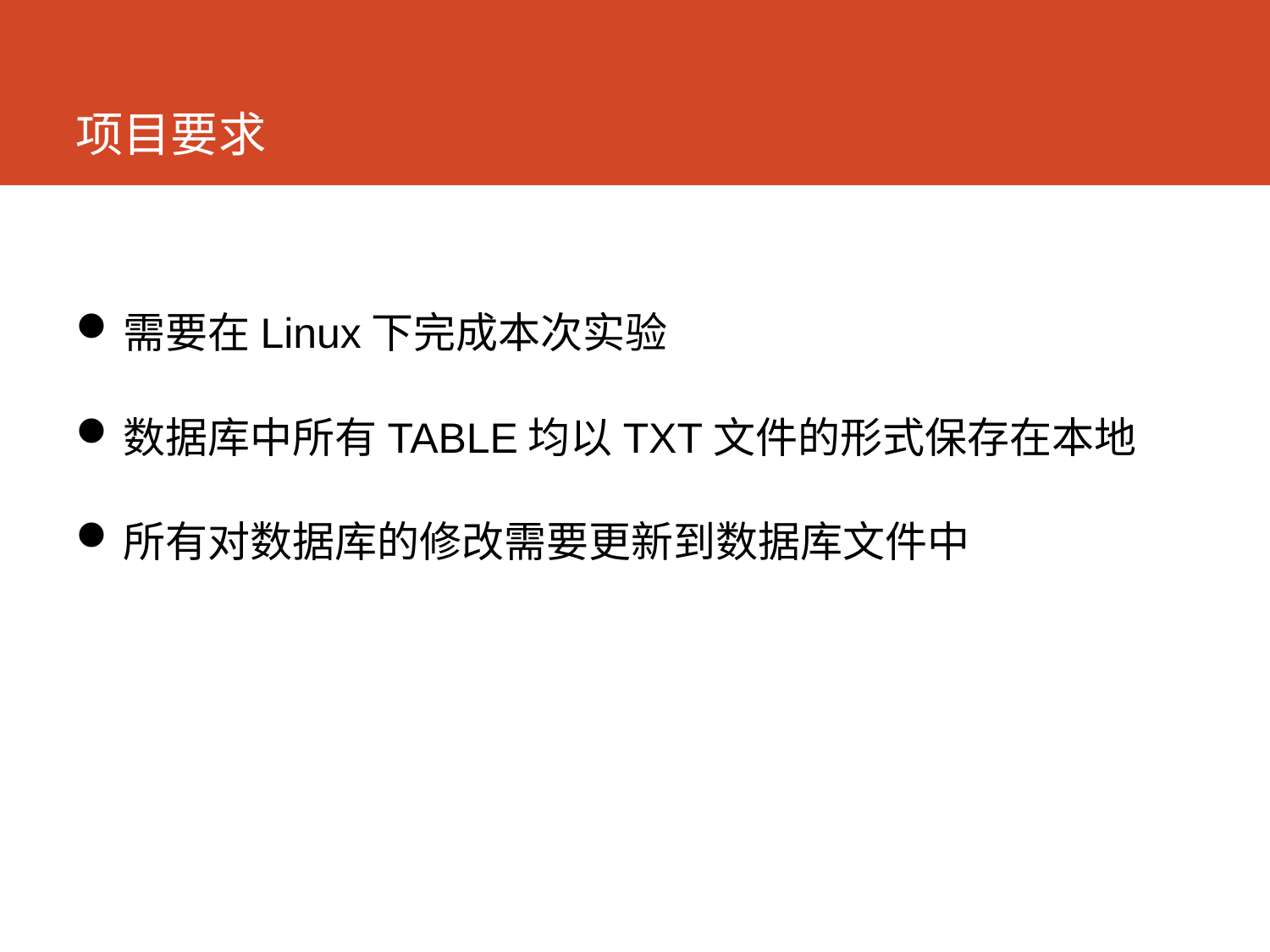

# 项目要求

需要在Linux下完成本次实验
数据库中所有TABLE均以TXT文件的形式保存在本地
所有对数据库的修改需要更新到数据库文件中